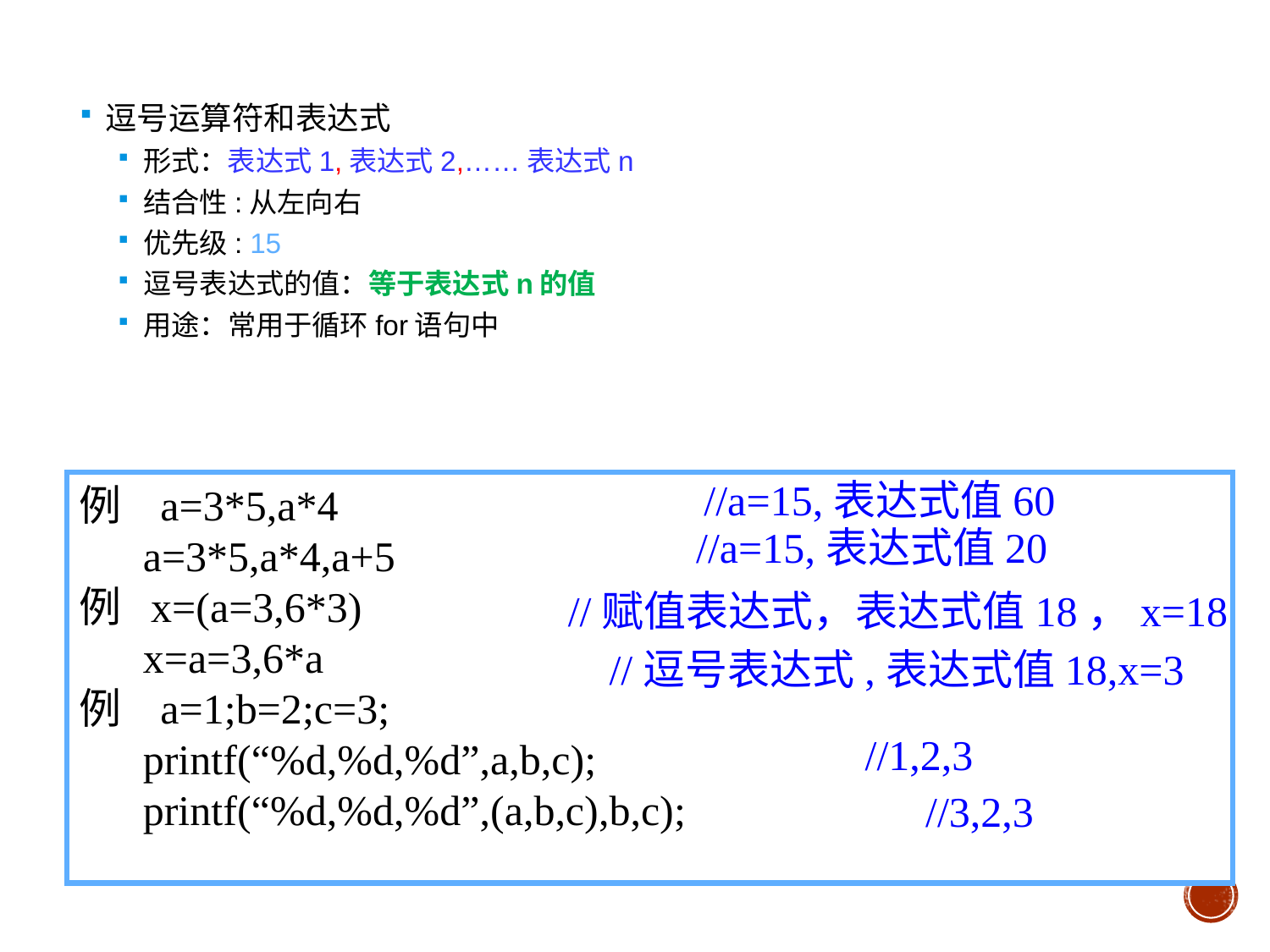

逗号运算符和表达式
形式：表达式1,表达式2,……表达式n
结合性:从左向右
优先级: 15
逗号表达式的值：等于表达式n的值
用途：常用于循环for语句中
//a=15,表达式值60
例   a=3*5,a*4
      a=3*5,a*4,a+5
例  x=(a=3,6*3)
      x=a=3,6*a
例   a=1;b=2;c=3;
      printf(“%d,%d,%d”,a,b,c);
      printf(“%d,%d,%d”,(a,b,c),b,c);

//a=15,表达式值20
//赋值表达式，表达式值18，x=18
//逗号表达式,表达式值18,x=3
//1,2,3
//3,2,3

44